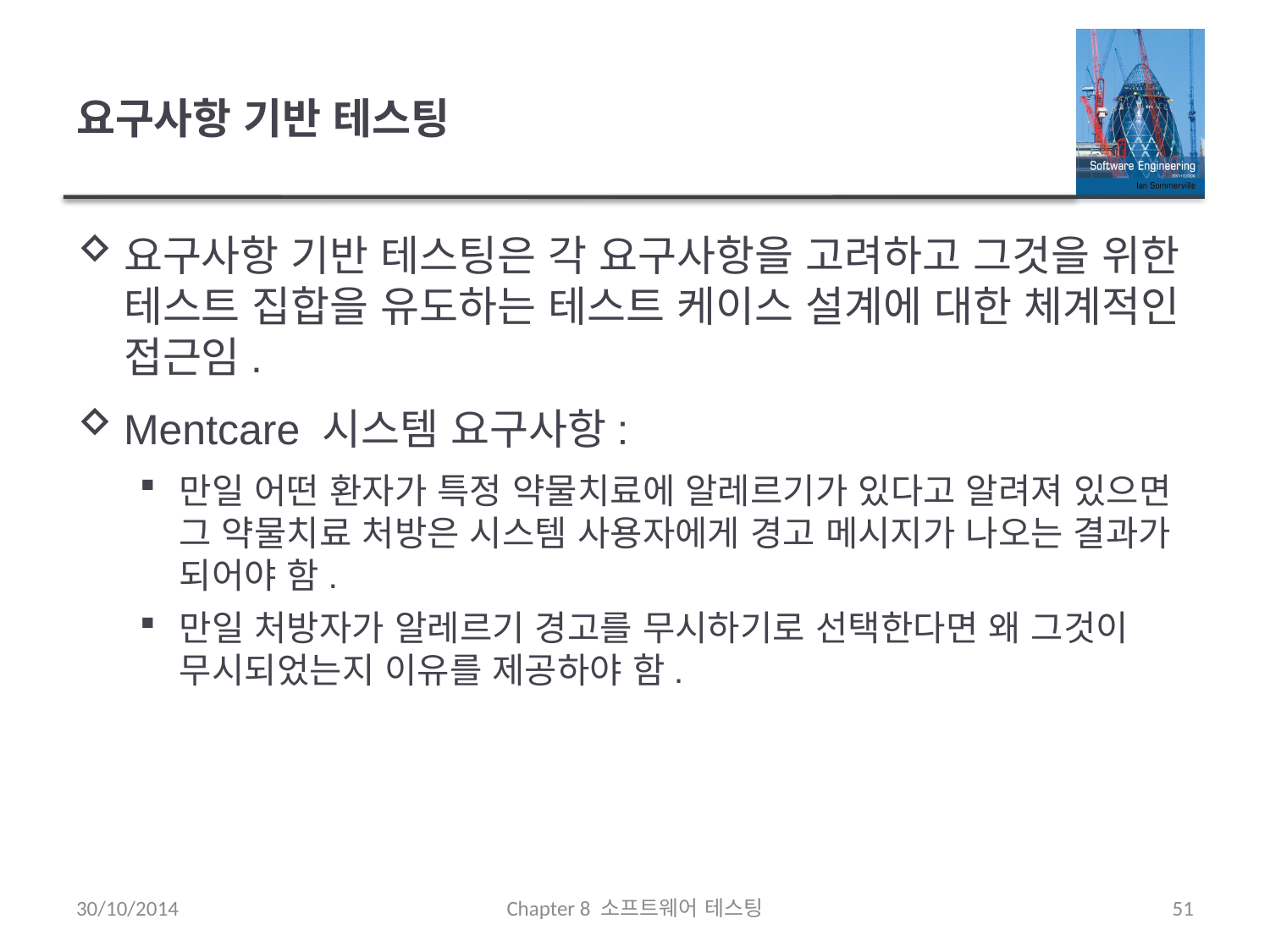

# 요구사항 기반 테스팅
요구사항 기반 테스팅은 각 요구사항을 고려하고 그것을 위한 테스트 집합을 유도하는 테스트 케이스 설계에 대한 체계적인 접근임.
Mentcare 시스템 요구사항:
만일 어떤 환자가 특정 약물치료에 알레르기가 있다고 알려져 있으면 그 약물치료 처방은 시스템 사용자에게 경고 메시지가 나오는 결과가 되어야 함.
만일 처방자가 알레르기 경고를 무시하기로 선택한다면 왜 그것이 무시되었는지 이유를 제공하야 함.

30/10/2014
Chapter 8 소프트웨어 테스팅
51